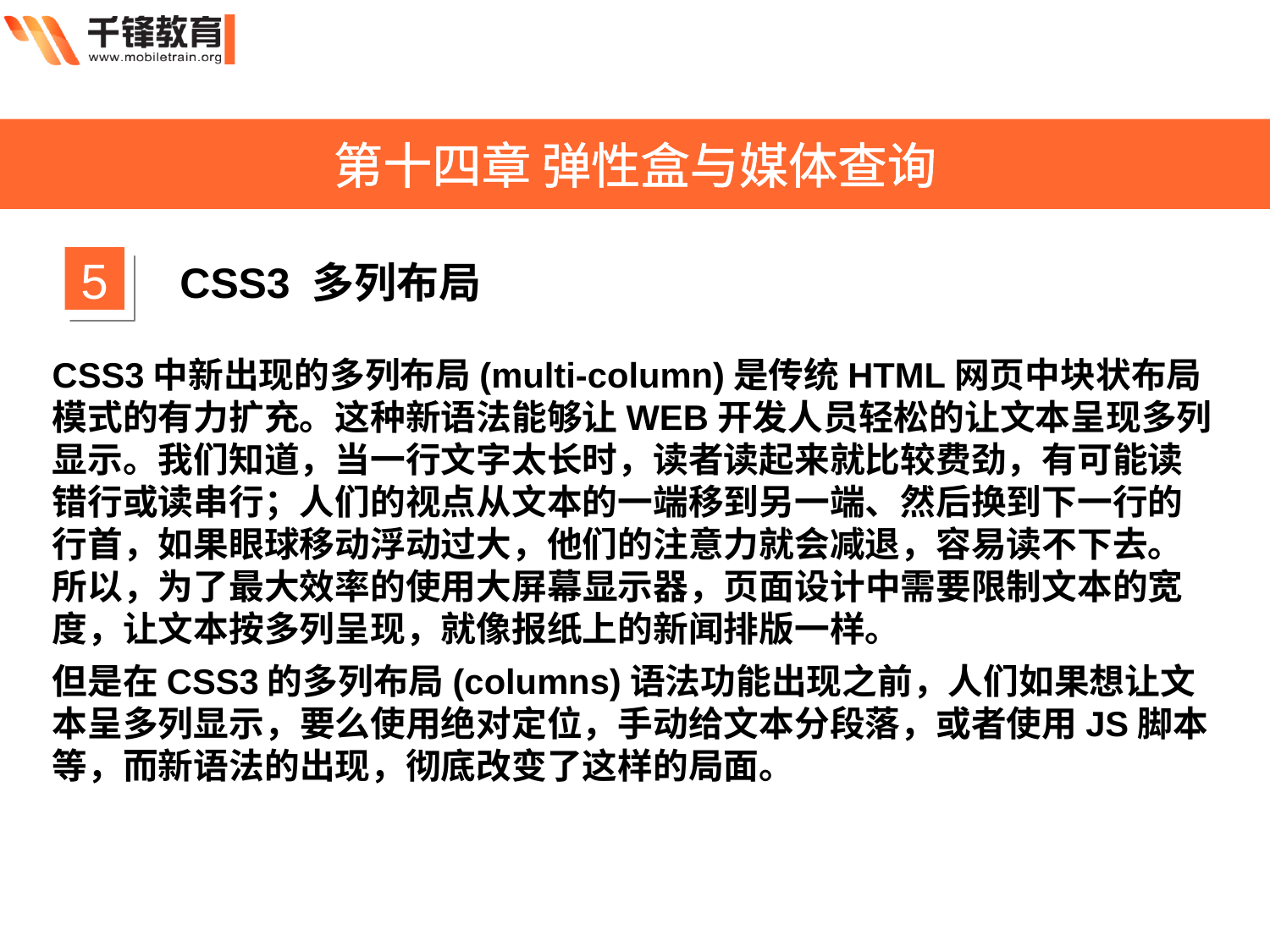

第十四章 弹性盒与媒体查询
5

CSS3 多列布局

CSS3中新出现的多列布局(multi-column)是传统HTML网页中块状布局模式的有力扩充。这种新语法能够让WEB开发人员轻松的让文本呈现多列显示。我们知道，当一行文字太长时，读者读起来就比较费劲，有可能读错行或读串行；人们的视点从文本的一端移到另一端、然后换到下一行的行首，如果眼球移动浮动过大，他们的注意力就会减退，容易读不下去。所以，为了最大效率的使用大屏幕显示器，页面设计中需要限制文本的宽度，让文本按多列呈现，就像报纸上的新闻排版一样。
但是在CSS3的多列布局(columns)语法功能出现之前，人们如果想让文本呈多列显示，要么使用绝对定位，手动给文本分段落，或者使用JS脚本等，而新语法的出现，彻底改变了这样的局面。